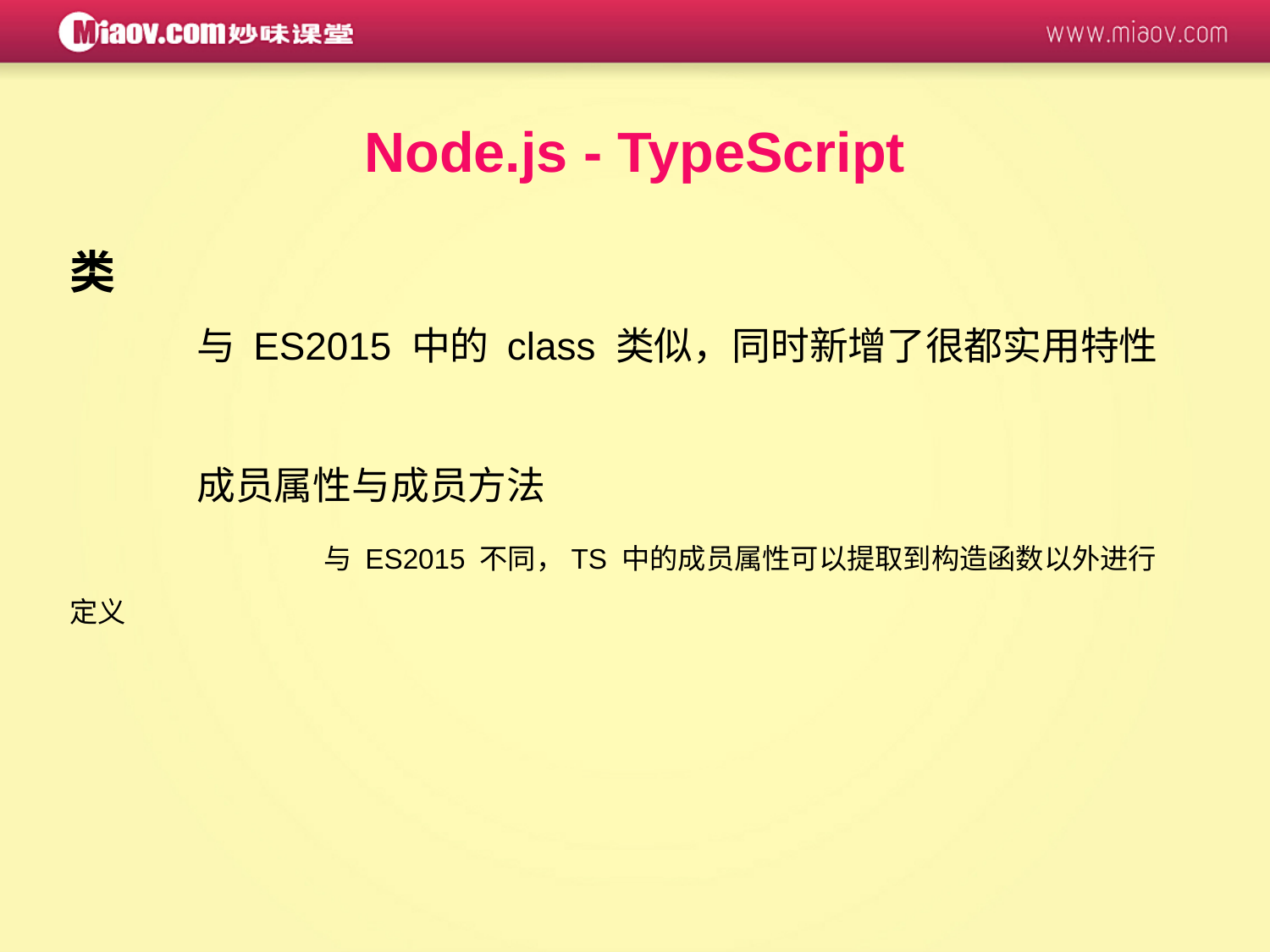

Node.js - TypeScript
类
	与 ES2015 中的 class 类似，同时新增了很都实用特性

	成员属性与成员方法
		与 ES2015 不同，TS 中的成员属性可以提取到构造函数以外进行定义